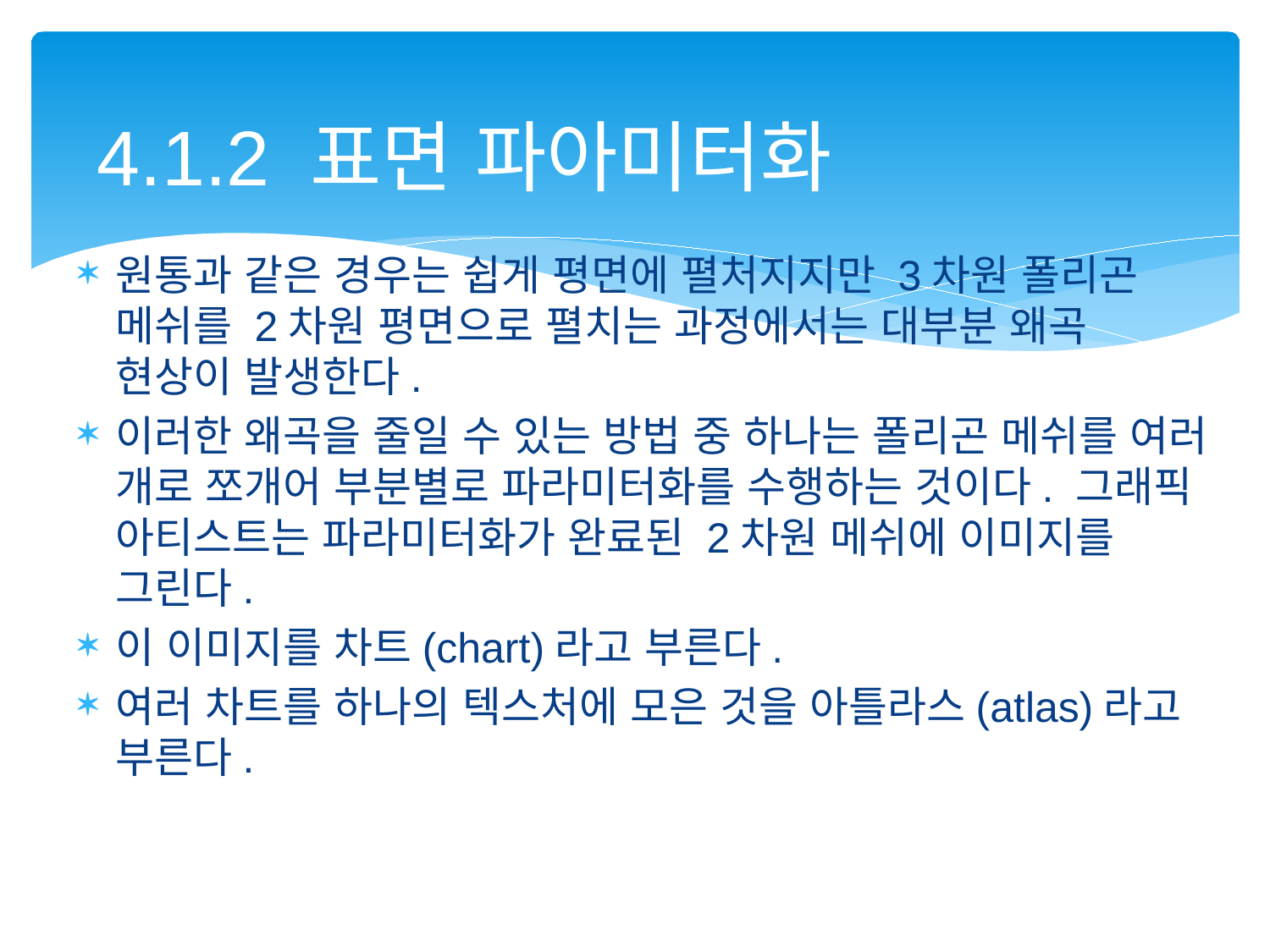

4.1.2 표면 파아미터화
원통과 같은 경우는 쉽게 평면에 펼처지지만 3차원 폴리곤 메쉬를 2차원 평면으로 펼치는 과정에서는 대부분 왜곡 현상이 발생한다.
이러한 왜곡을 줄일 수 있는 방법 중 하나는 폴리곤 메쉬를 여러 개로 쪼개어 부분별로 파라미터화를 수행하는 것이다. 그래픽 아티스트는 파라미터화가 완료된 2차원 메쉬에 이미지를 그린다.
이 이미지를 차트(chart)라고 부른다.
여러 차트를 하나의 텍스처에 모은 것을 아틀라스(atlas)라고 부른다.